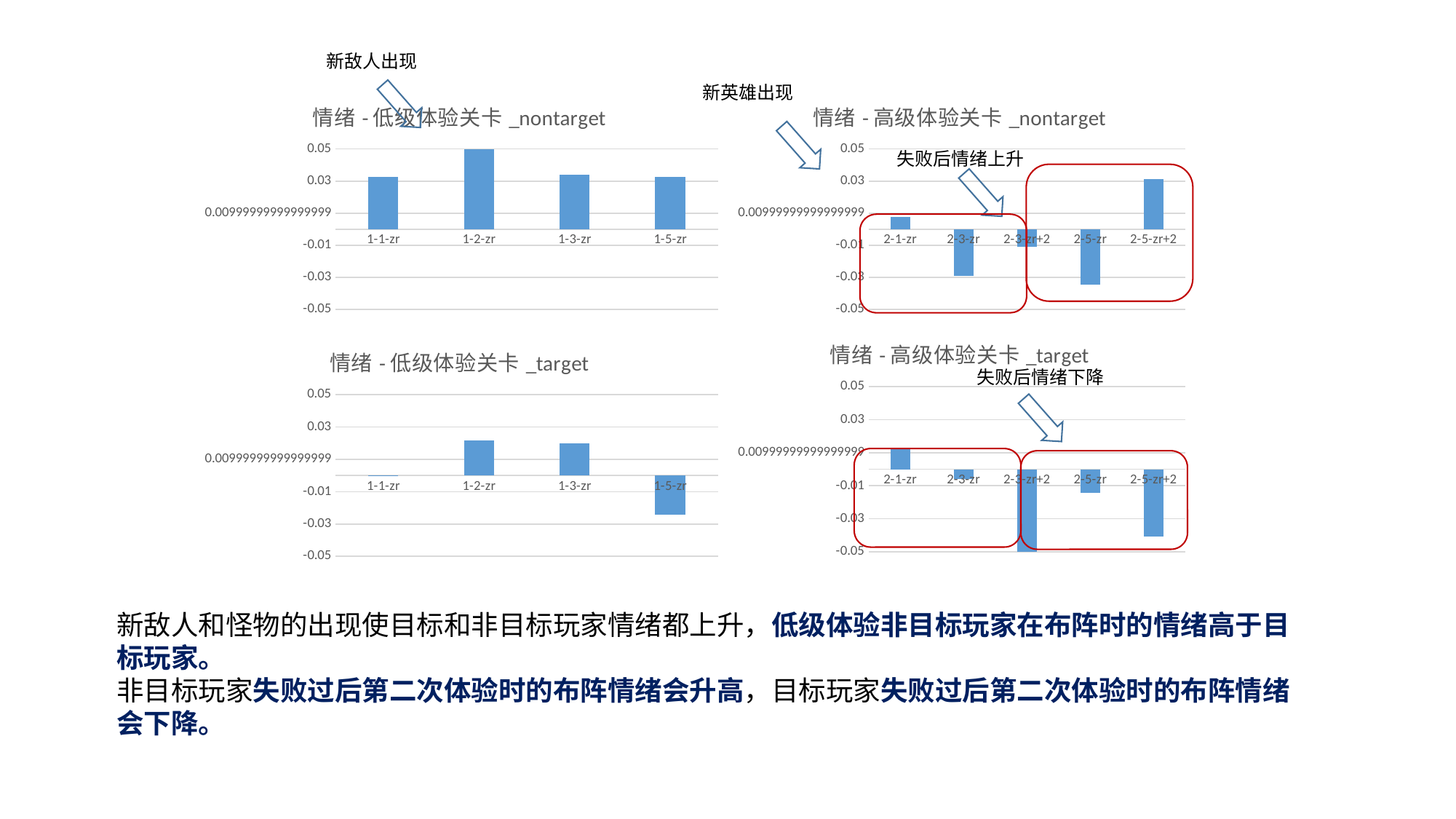

新敌人出现
新英雄出现

### Chart: 情绪-低级体验关卡_nontarget

| Category |  |
|---|---|
| 1-1-zr | 0.03277259259105784 |
| 1-2-zr | 0.05122878687197651 |
| 1-3-zr | 0.03389320961687967 |
| 1-5-zr | 0.032640948906637525 |

### Chart: 情绪-高级体验关卡_nontarget

| Category |  |
|---|---|
| 2-1-zr | 0.0073996475827186065 |
| 2-3-zr | -0.02927582294543699 |
| 2-3-zr+2 | -0.010801812036890946 |
| 2-5-zr | -0.03467038479474552 |
| 2-5-zr+2 | 0.03126367862659253 |

失败后情绪上升

### Chart: 情绪-高级体验关卡_target

| Category |  |
|---|---|
| 2-1-zr | 0.012674470624330464 |
| 2-3-zr | -0.005998696648591451 |
| 2-3-zr+2 | -0.06400756757041542 |
| 2-5-zr | -0.01434280953735067 |
| 2-5-zr+2 | -0.0407165274277414 |

### Chart: 情绪-低级体验关卡_target

| Category |  |
|---|---|
| 1-1-zr | -0.0003852905475779482 |
| 1-2-zr | 0.02146468914174123 |
| 1-3-zr | 0.02009943132559064 |
| 1-5-zr | -0.02423849531850887 |
失败后情绪下降

新敌人和怪物的出现使目标和非目标玩家情绪都上升，低级体验非目标玩家在布阵时的情绪高于目标玩家。
非目标玩家失败过后第二次体验时的布阵情绪会升高，目标玩家失败过后第二次体验时的布阵情绪会下降。